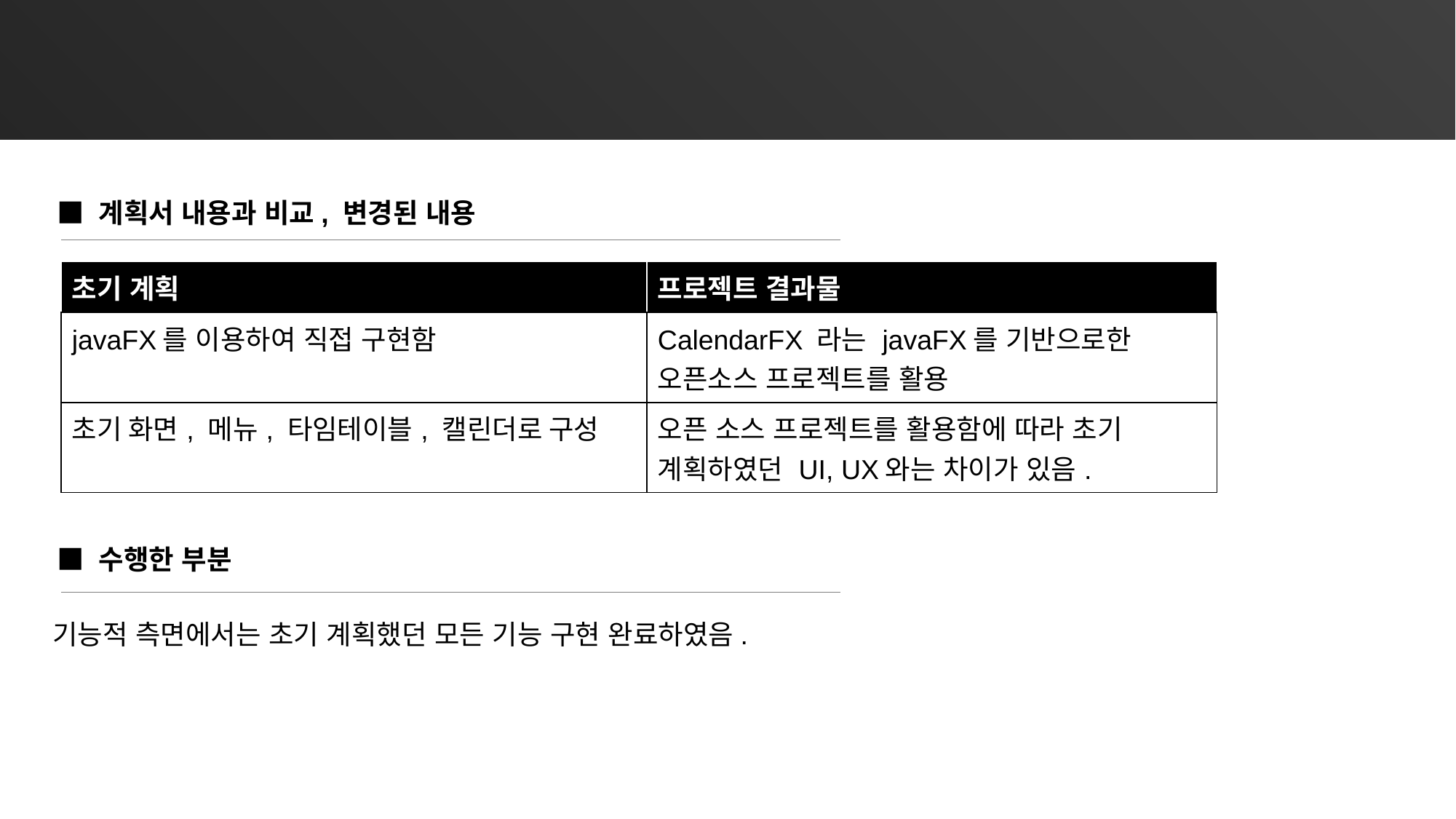

프로젝트 결과물 비교
■ 계획서 내용과 비교, 변경된 내용
| 초기 계획 | 프로젝트 결과물 |
| --- | --- |
| javaFX를 이용하여 직접 구현함 | CalendarFX 라는 javaFX를 기반으로한 오픈소스 프로젝트를 활용 |
| 초기 화면, 메뉴, 타임테이블, 캘린더로 구성 | 오픈 소스 프로젝트를 활용함에 따라 초기 계획하였던 UI, UX와는 차이가 있음. |

■ 수행한 부분
기능적 측면에서는 초기 계획했던 모든 기능 구현 완료하였음.